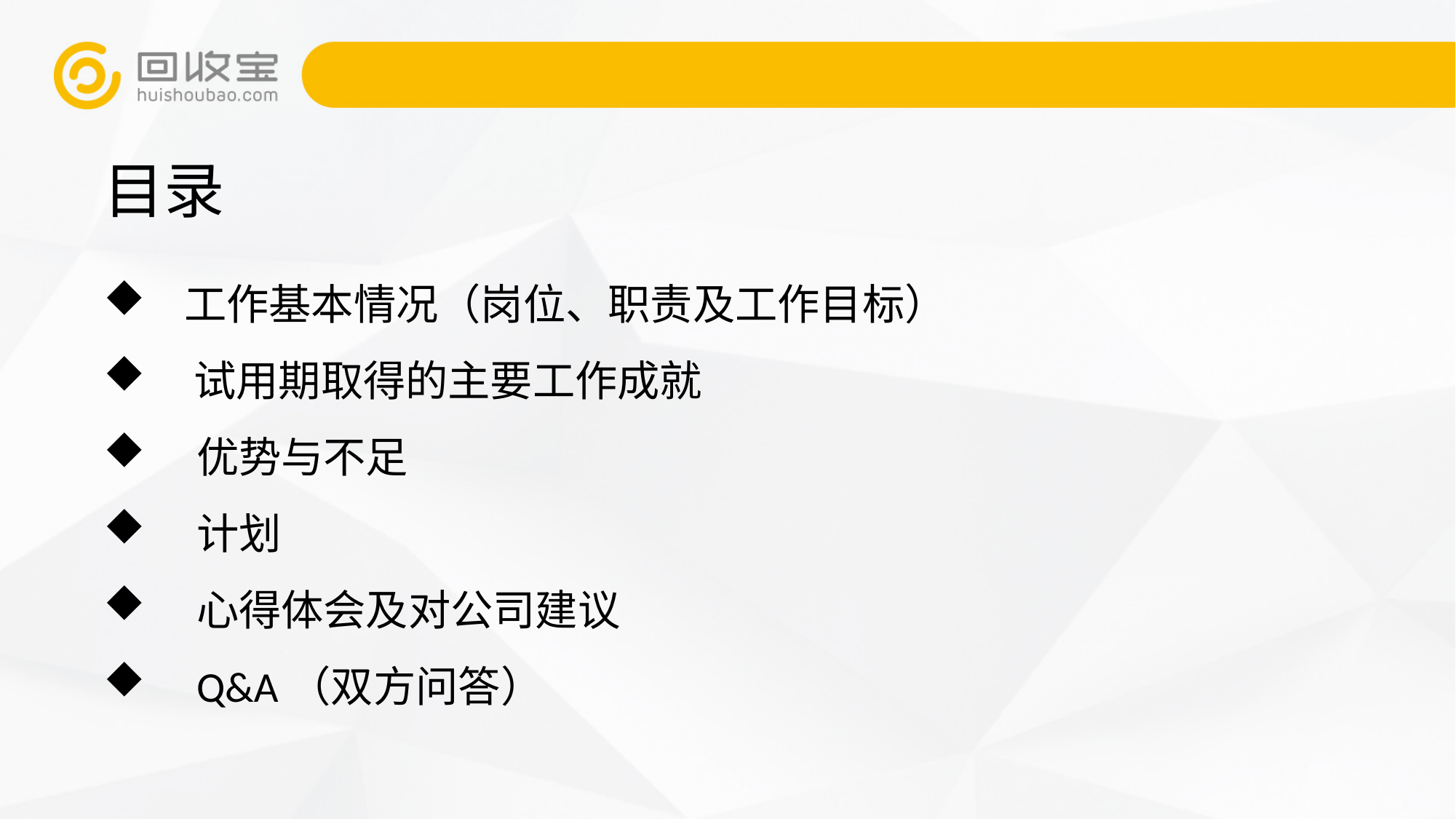

目录
   工作基本情况（岗位、职责及工作目标）
    试用期取得的主要工作成就
   优势与不足
   计划
   心得体会及对公司建议
    Q&A（双方问答）